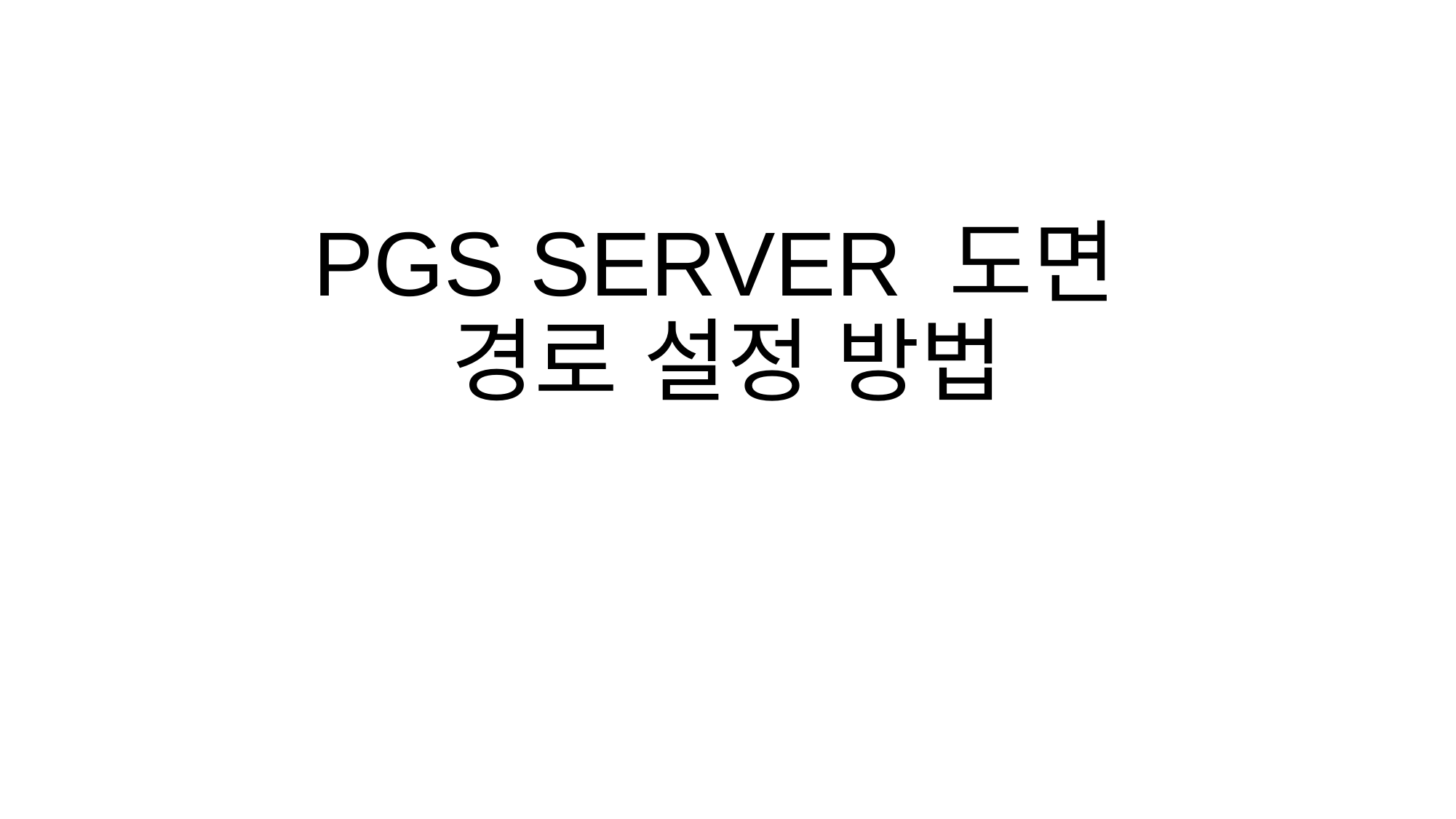

# PGS SERVER 도면 경로 설정 방법